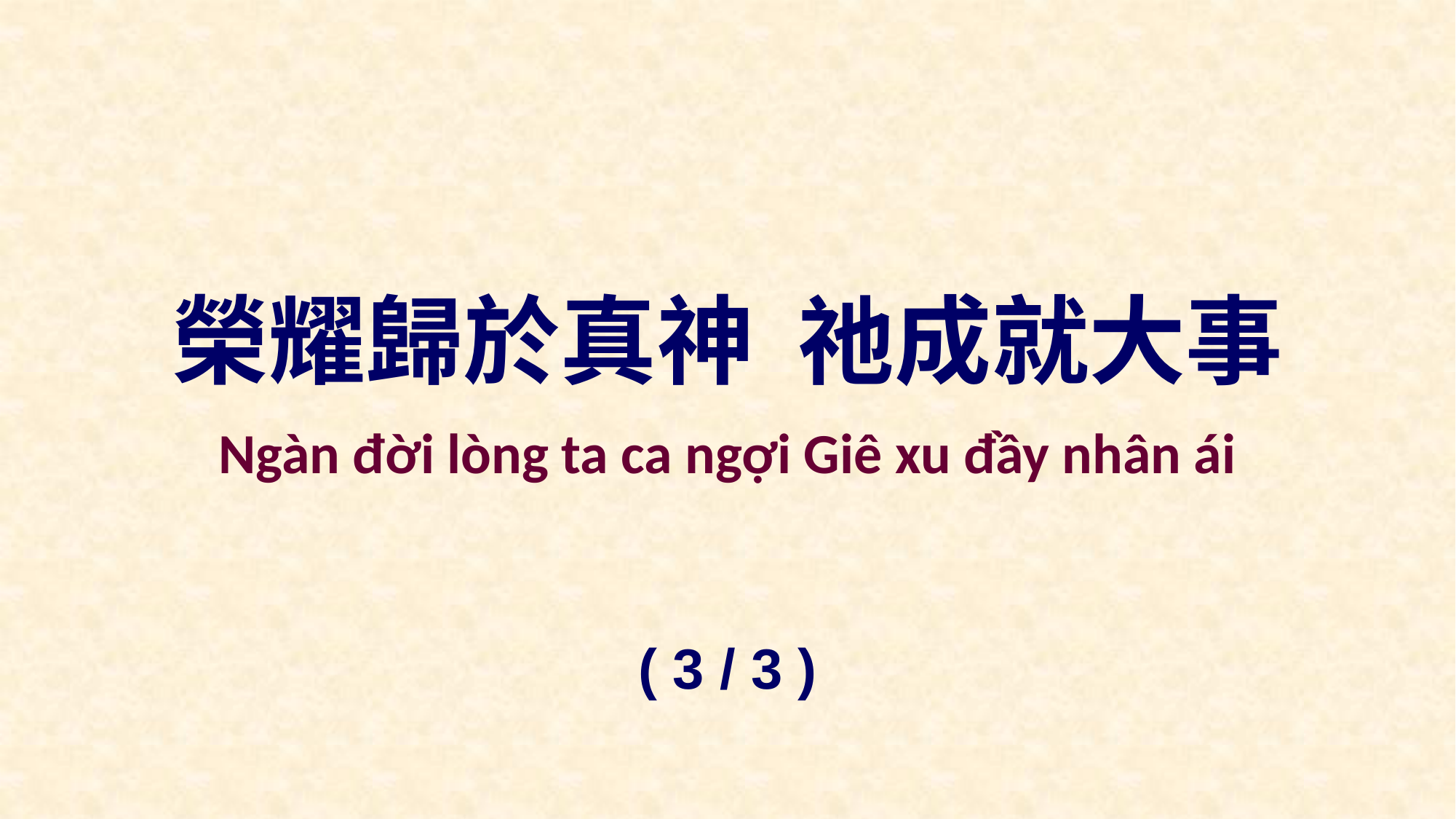

榮耀歸於真神  祂成就大事
Ngàn đời lòng ta ca ngợi Giê xu đầy nhân ái
( 3 / 3 )